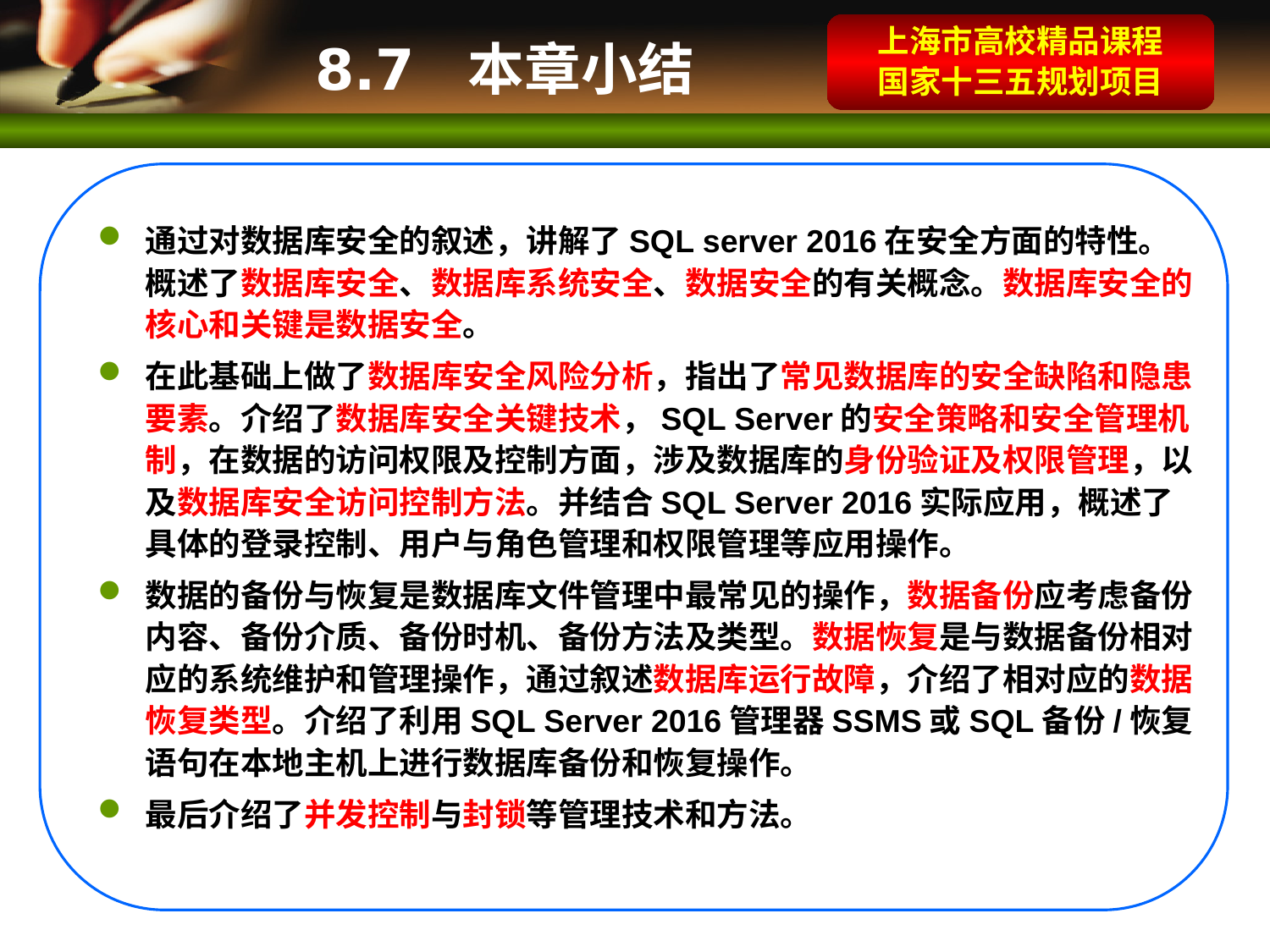

上海市高校精品课程
国家十三五规划项目
8.7  本章小结

通过对数据库安全的叙述，讲解了SQL server 2016在安全方面的特性。概述了数据库安全、数据库系统安全、数据安全的有关概念。数据库安全的核心和关键是数据安全。
在此基础上做了数据库安全风险分析，指出了常见数据库的安全缺陷和隐患要素。介绍了数据库安全关键技术，SQL Server的安全策略和安全管理机制，在数据的访问权限及控制方面，涉及数据库的身份验证及权限管理，以及数据库安全访问控制方法。并结合SQL Server 2016实际应用，概述了具体的登录控制、用户与角色管理和权限管理等应用操作。
数据的备份与恢复是数据库文件管理中最常见的操作，数据备份应考虑备份内容、备份介质、备份时机、备份方法及类型。数据恢复是与数据备份相对应的系统维护和管理操作，通过叙述数据库运行故障，介绍了相对应的数据恢复类型。介绍了利用SQL Server 2016管理器SSMS或SQL备份/恢复语句在本地主机上进行数据库备份和恢复操作。
最后介绍了并发控制与封锁等管理技术和方法。